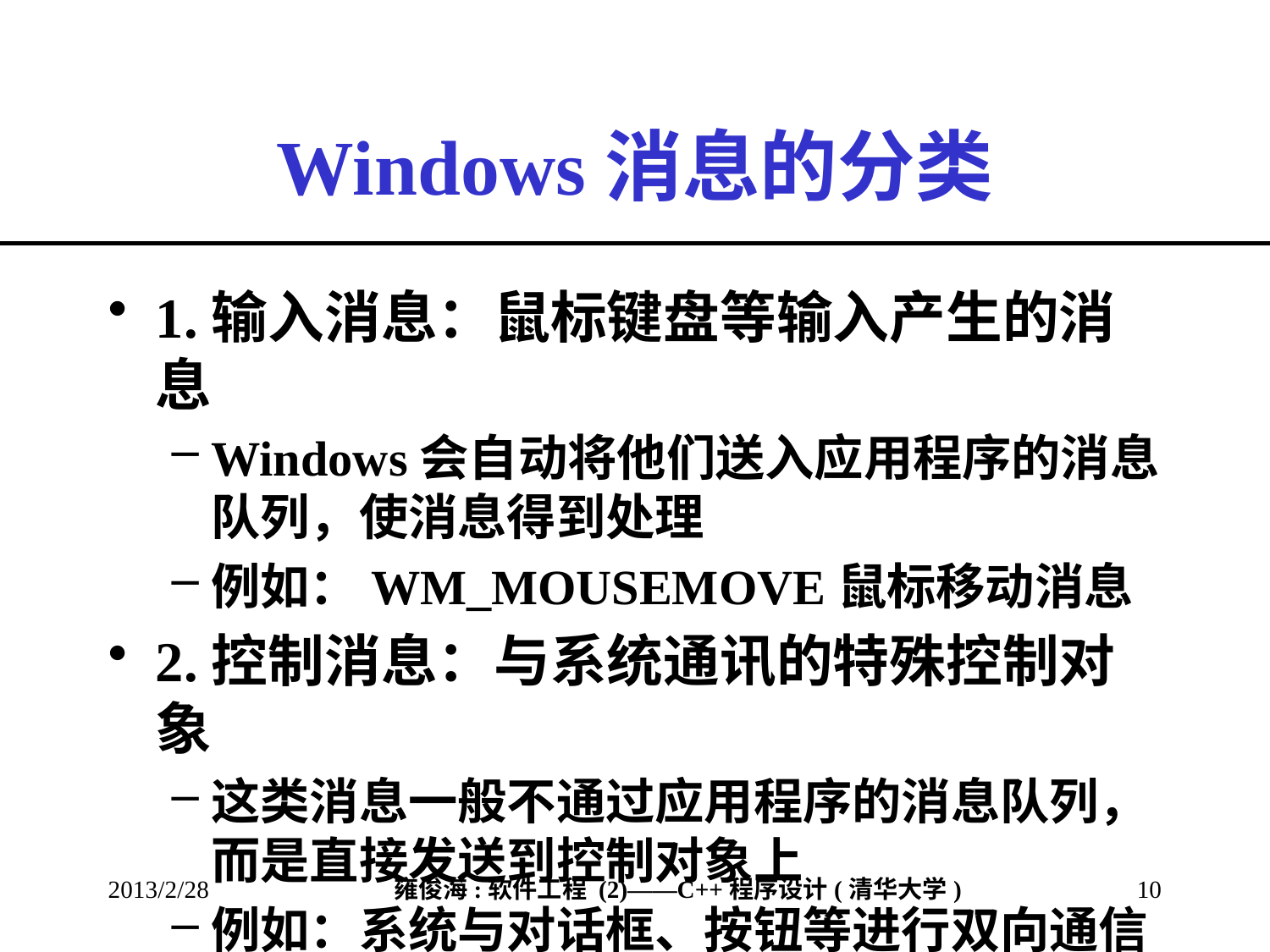

# Windows消息的分类
1.输入消息：鼠标键盘等输入产生的消息
Windows会自动将他们送入应用程序的消息队列，使消息得到处理
例如：WM_MOUSEMOVE鼠标移动消息
2.控制消息：与系统通讯的特殊控制对象
这类消息一般不通过应用程序的消息队列，而是直接发送到控制对象上
例如：系统与对话框、按钮等进行双向通信
2013/2/28
10